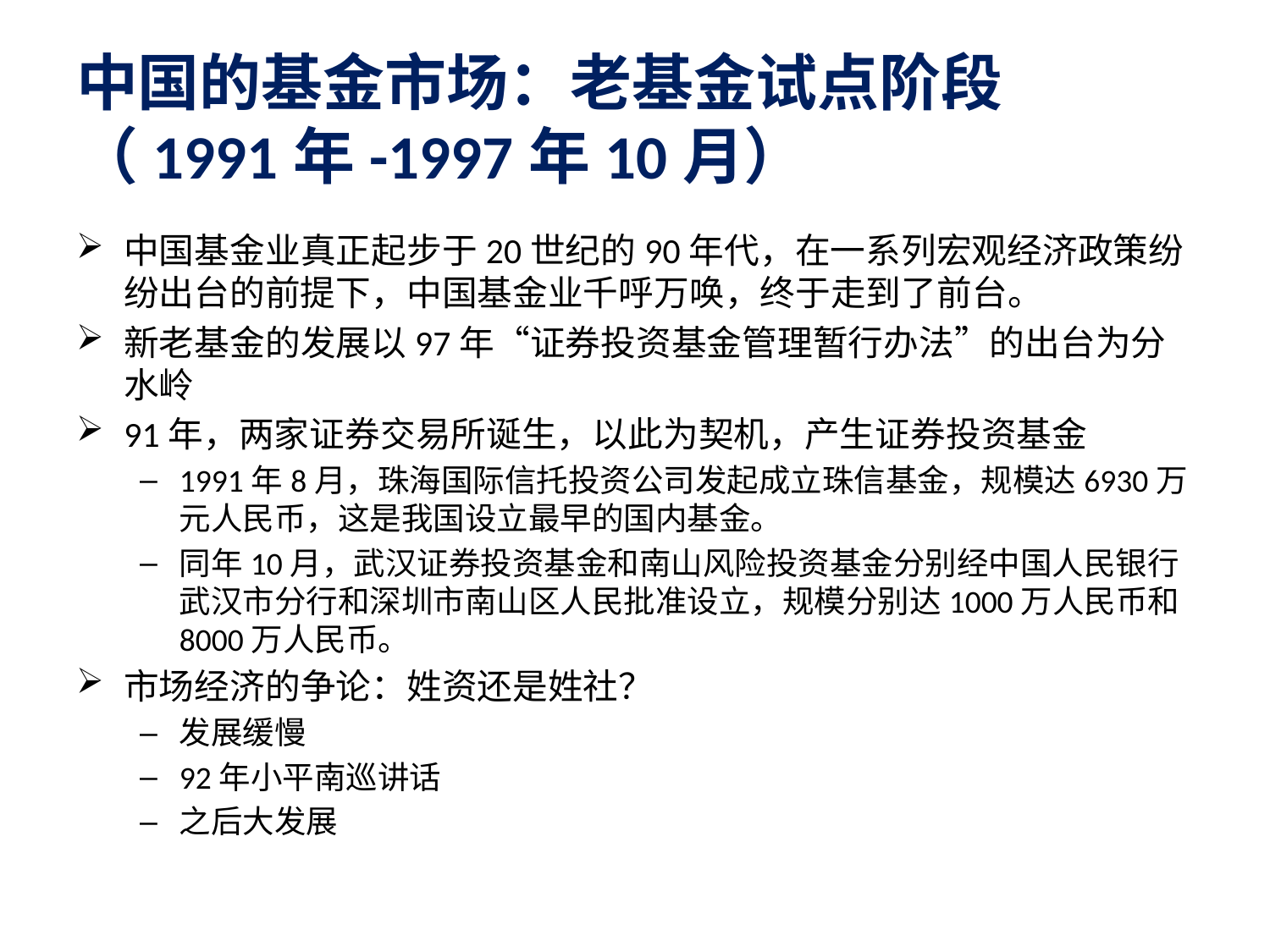

# 中国的基金市场：老基金试点阶段（1991年-1997年10月）
中国基金业真正起步于20世纪的90年代，在一系列宏观经济政策纷纷出台的前提下，中国基金业千呼万唤，终于走到了前台。
新老基金的发展以97年“证券投资基金管理暂行办法”的出台为分水岭
91年，两家证券交易所诞生，以此为契机，产生证券投资基金
1991年8月，珠海国际信托投资公司发起成立珠信基金，规模达6930万元人民币，这是我国设立最早的国内基金。
同年10月，武汉证券投资基金和南山风险投资基金分别经中国人民银行武汉市分行和深圳市南山区人民批准设立，规模分别达1000万人民币和8000万人民币。
市场经济的争论：姓资还是姓社？
发展缓慢
92年小平南巡讲话
之后大发展